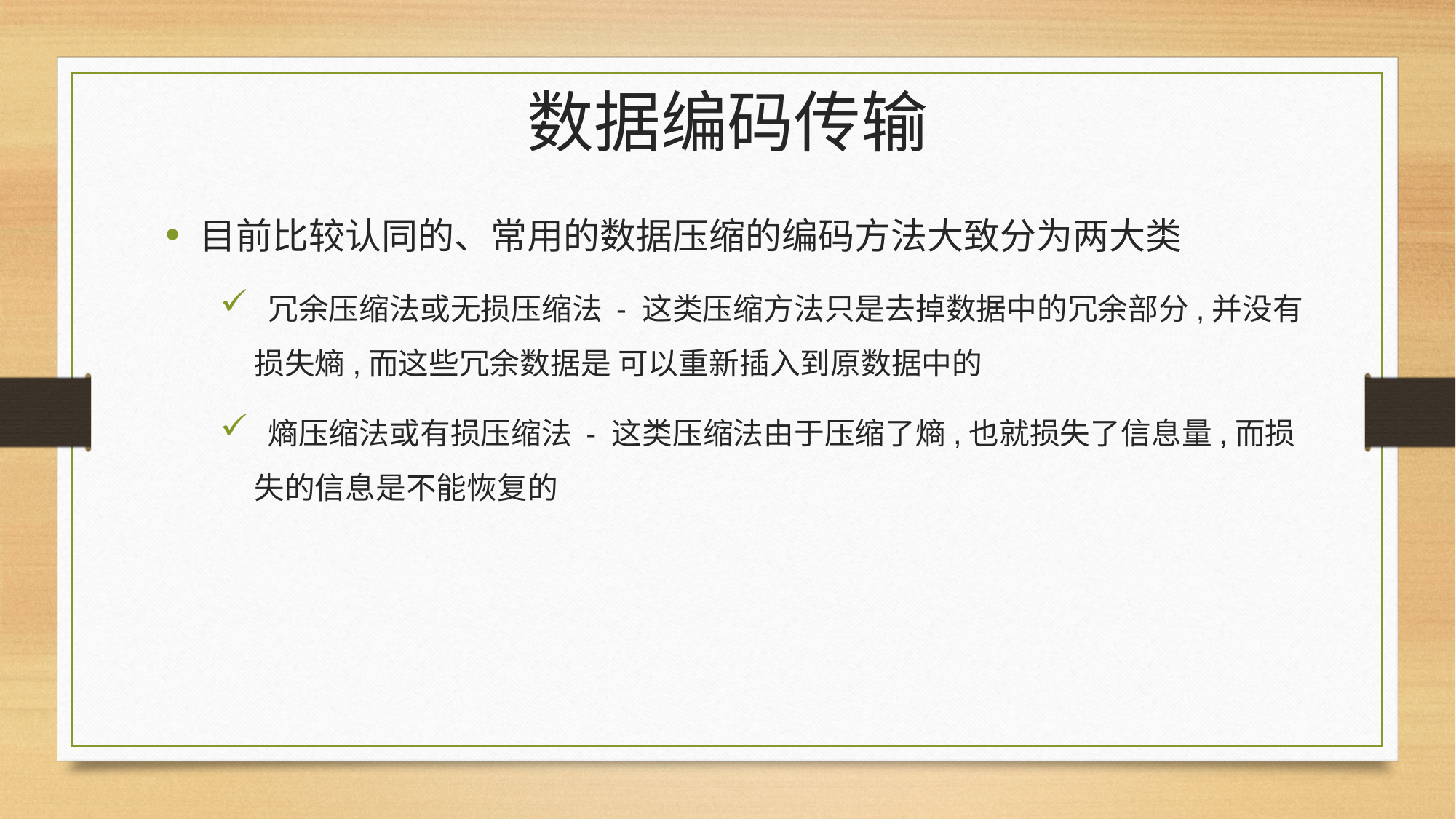

# 数据编码传输
目前比较认同的、常用的数据压缩的编码方法大致分为两大类
 冗余压缩法或无损压缩法 - 这类压缩方法只是去掉数据中的冗余部分,并没有损失熵,而这些冗余数据是 可以重新插入到原数据中的
 熵压缩法或有损压缩法 - 这类压缩法由于压缩了熵,也就损失了信息量,而损失的信息是不能恢复的